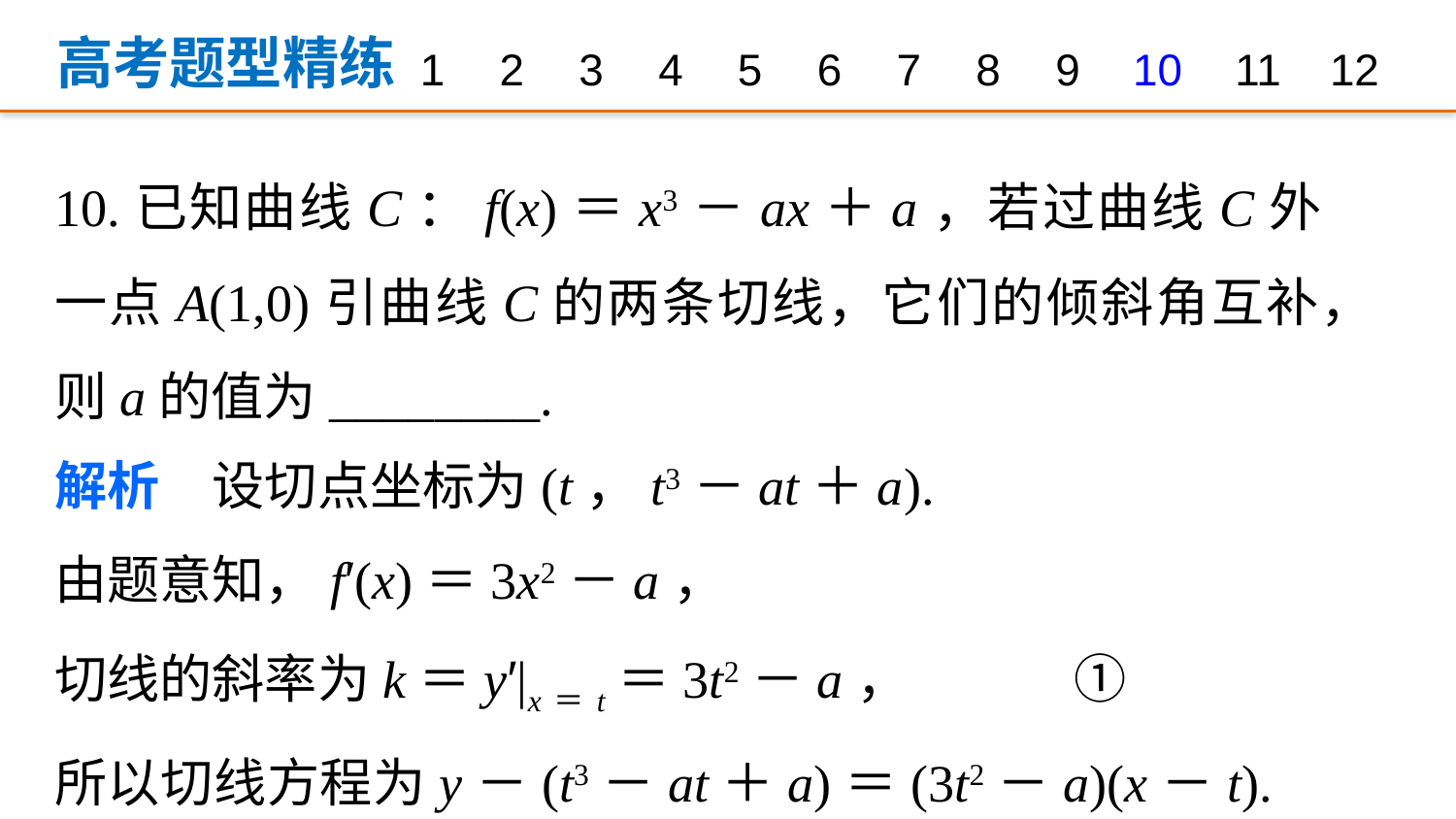

高考题型精练
1
2
3
4
5
6
7
8
9
12
10
11
10.已知曲线C：f(x)＝x3－ax＋a，若过曲线C外一点A(1,0)引曲线C的两条切线，它们的倾斜角互补，则a的值为________.
解析　设切点坐标为(t，t3－at＋a).
由题意知，f′(x)＝3x2－a，
切线的斜率为k＝y′|x＝t＝3t2－a，		①
所以切线方程为y－(t3－at＋a)＝(3t2－a)(x－t).	②